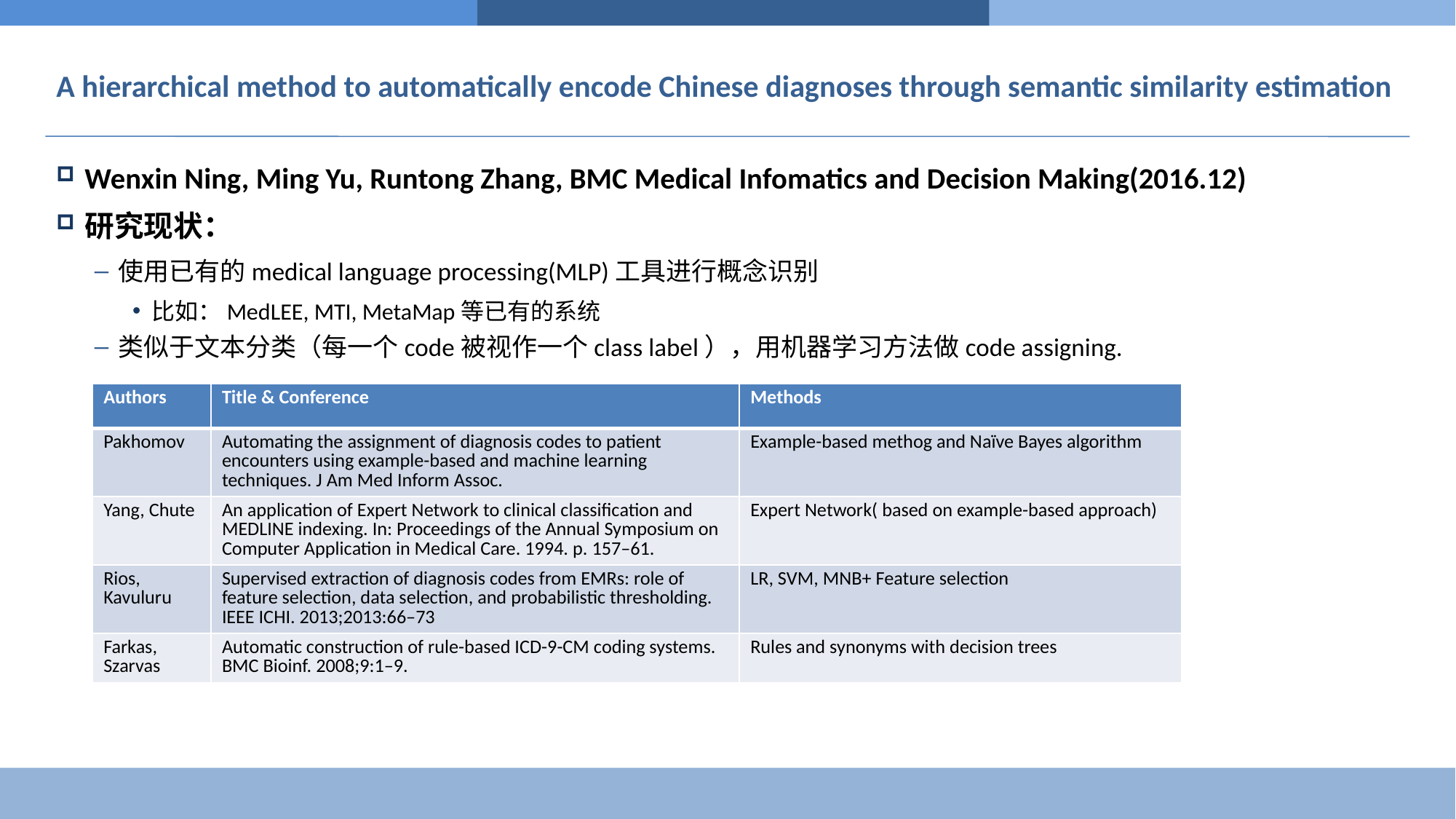

# A hierarchical method to automatically encode Chinese diagnoses through semantic similarity estimation
Wenxin Ning, Ming Yu, Runtong Zhang, BMC Medical Infomatics and Decision Making(2016.12)
研究现状：
使用已有的medical language processing(MLP)工具进行概念识别
比如：MedLEE, MTI, MetaMap等已有的系统
类似于文本分类（每一个code被视作一个class label），用机器学习方法做code assigning.

| Authors | Title & Conference | Methods |
| --- | --- | --- |
| Pakhomov | Automating the assignment of diagnosis codes to patient encounters using example-based and machine learning techniques. J Am Med Inform Assoc. | Example-based methog and Naïve Bayes algorithm |
| Yang, Chute | An application of Expert Network to clinical classification and MEDLINE indexing. In: Proceedings of the Annual Symposium on Computer Application in Medical Care. 1994. p. 157–61. | Expert Network( based on example-based approach) |
| Rios, Kavuluru | Supervised extraction of diagnosis codes from EMRs: role of feature selection, data selection, and probabilistic thresholding. IEEE ICHI. 2013;2013:66–73 | LR, SVM, MNB+ Feature selection |
| Farkas, Szarvas | Automatic construction of rule-based ICD-9-CM coding systems. BMC Bioinf. 2008;9:1–9. | Rules and synonyms with decision trees |